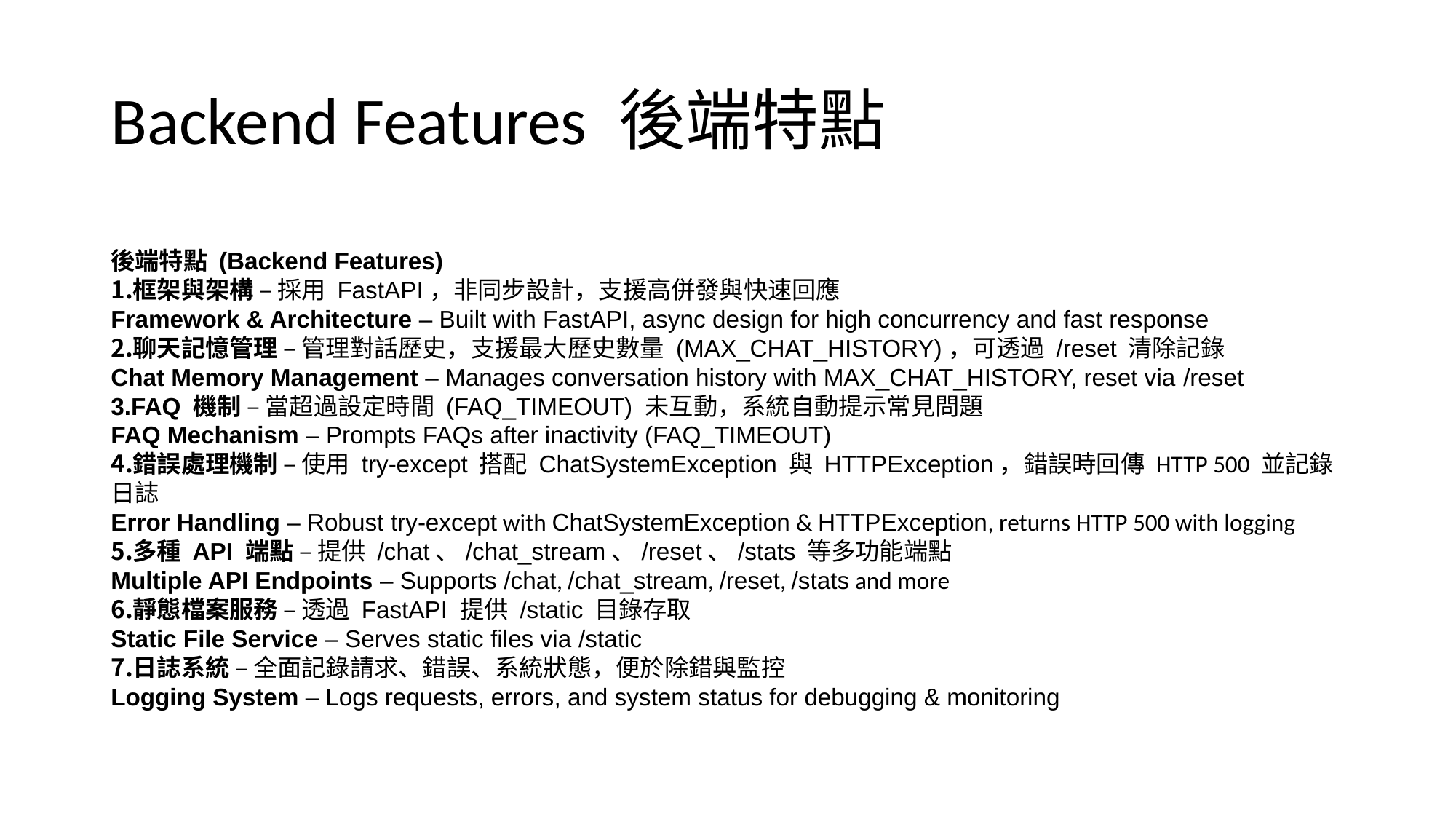

# Backend Features 後端特點
後端特點 (Backend Features)
框架與架構 – 採用 FastAPI，非同步設計，支援高併發與快速回應
Framework & Architecture – Built with FastAPI, async design for high concurrency and fast response
聊天記憶管理 – 管理對話歷史，支援最大歷史數量 (MAX_CHAT_HISTORY)，可透過 /reset 清除記錄
Chat Memory Management – Manages conversation history with MAX_CHAT_HISTORY, reset via /reset
FAQ 機制 – 當超過設定時間 (FAQ_TIMEOUT) 未互動，系統自動提示常見問題
FAQ Mechanism – Prompts FAQs after inactivity (FAQ_TIMEOUT)
錯誤處理機制 – 使用 try-except 搭配 ChatSystemException 與 HTTPException，錯誤時回傳 HTTP 500 並記錄日誌
Error Handling – Robust try-except with ChatSystemException & HTTPException, returns HTTP 500 with logging
多種 API 端點 – 提供 /chat、/chat_stream、/reset、/stats 等多功能端點
Multiple API Endpoints – Supports /chat, /chat_stream, /reset, /stats and more
靜態檔案服務 – 透過 FastAPI 提供 /static 目錄存取
Static File Service – Serves static files via /static
日誌系統 – 全面記錄請求、錯誤、系統狀態，便於除錯與監控
Logging System – Logs requests, errors, and system status for debugging & monitoring